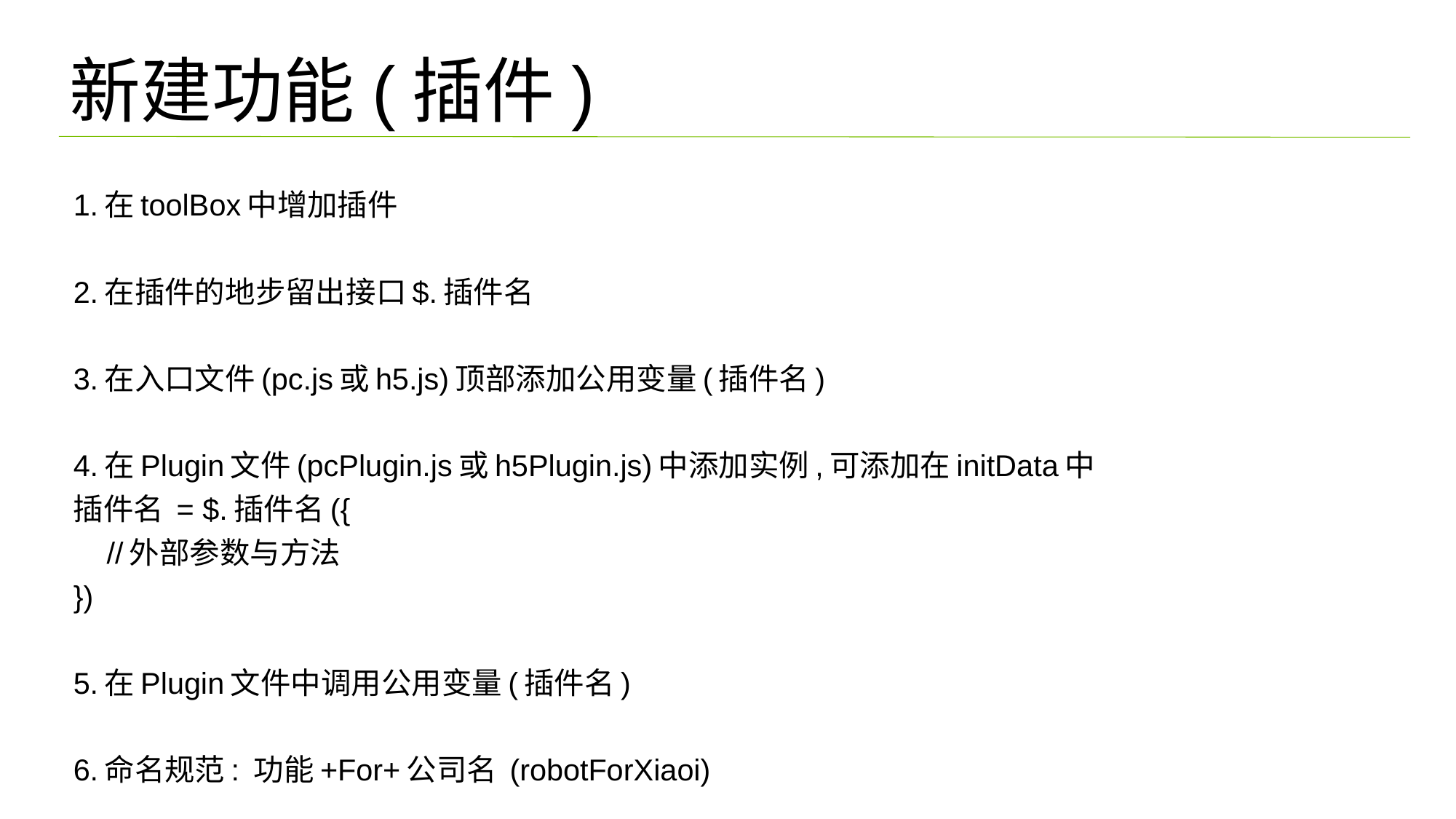

新建功能(插件)
1.在toolBox中增加插件

2.在插件的地步留出接口$.插件名

3.在入口文件(pc.js或h5.js)顶部添加公用变量(插件名)

4.在Plugin文件(pcPlugin.js或h5Plugin.js)中添加实例,可添加在initData中
插件名 = $.插件名({
    //外部参数与方法
})

5.在Plugin文件中调用公用变量(插件名)

6.命名规范: 功能+For+公司名 (robotForXiaoi)